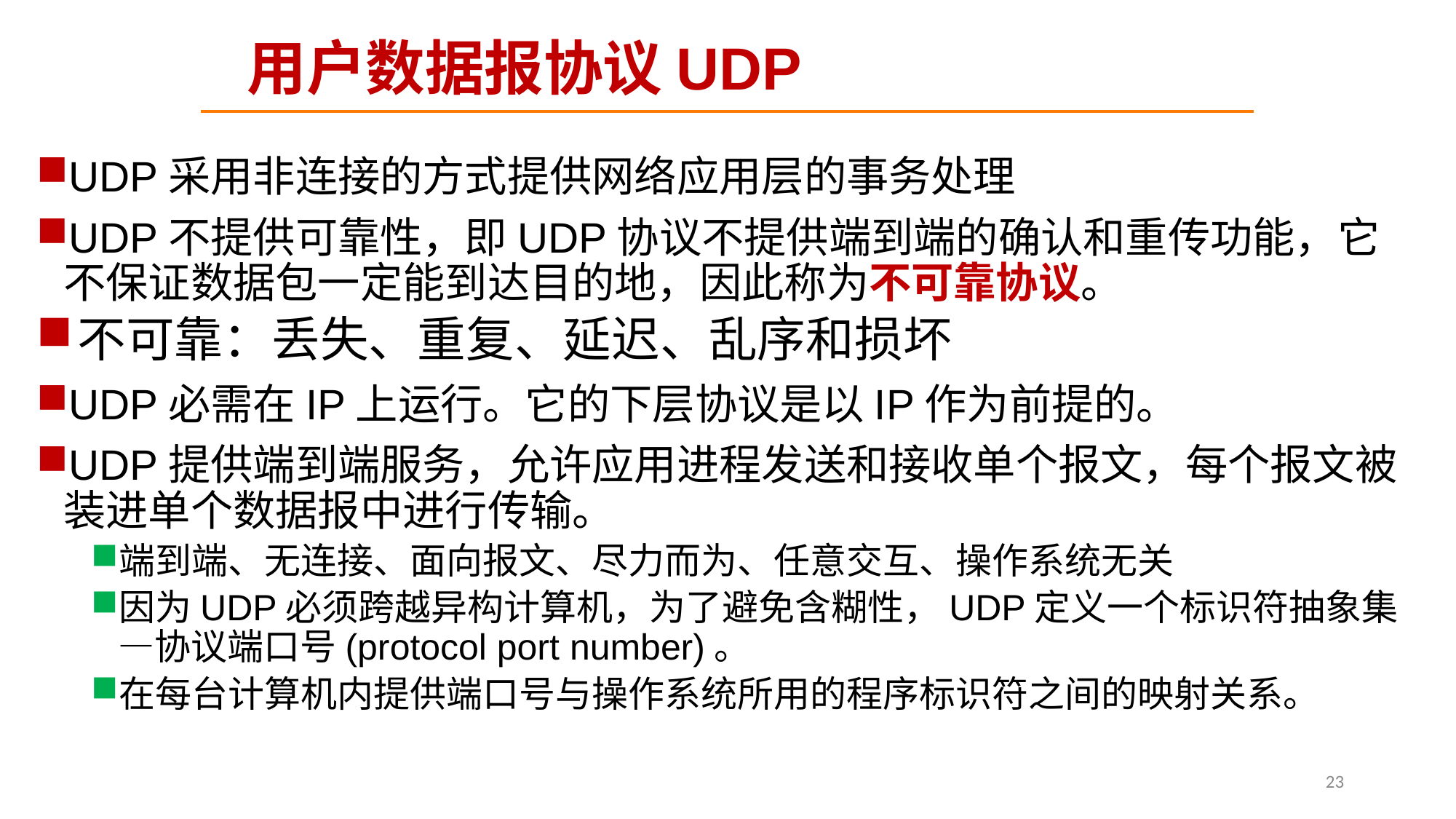

# 用户数据报协议UDP
UDP采用非连接的方式提供网络应用层的事务处理
UDP不提供可靠性，即UDP协议不提供端到端的确认和重传功能，它不保证数据包一定能到达目的地，因此称为不可靠协议。
不可靠：丢失、重复、延迟、乱序和损坏
UDP必需在IP上运行。它的下层协议是以IP作为前提的。
UDP提供端到端服务，允许应用进程发送和接收单个报文，每个报文被装进单个数据报中进行传输。
端到端、无连接、面向报文、尽力而为、任意交互、操作系统无关
因为UDP必须跨越异构计算机，为了避免含糊性，UDP定义一个标识符抽象集—协议端口号(protocol port number)。
在每台计算机内提供端口号与操作系统所用的程序标识符之间的映射关系。

23